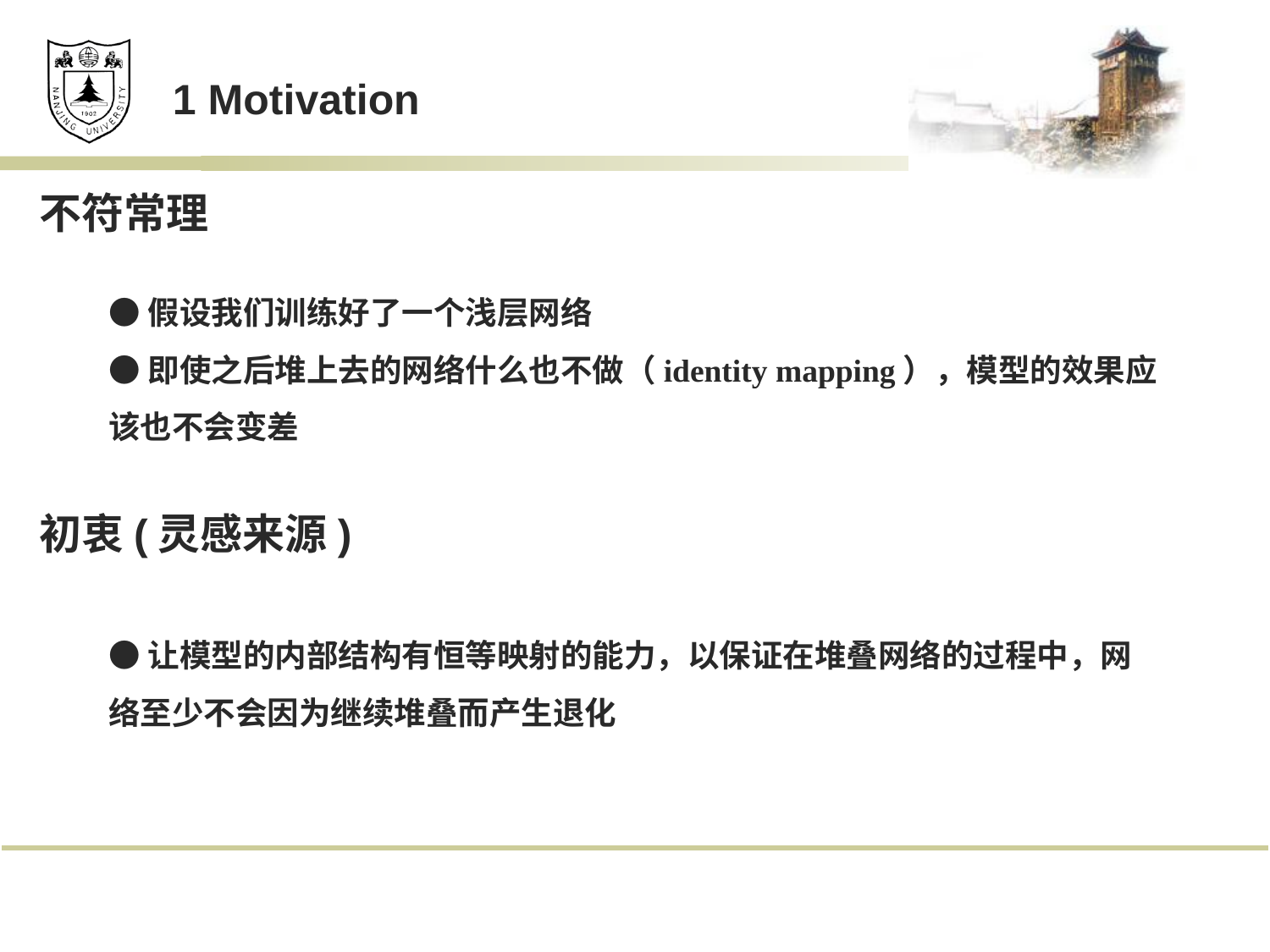

1 Motivation
不符常理
●假设我们训练好了一个浅层网络
●即使之后堆上去的网络什么也不做（identity mapping），模型的效果应该也不会变差

●让模型的内部结构有恒等映射的能力，以保证在堆叠网络的过程中，网络至少不会因为继续堆叠而产生退化
初衷(灵感来源)